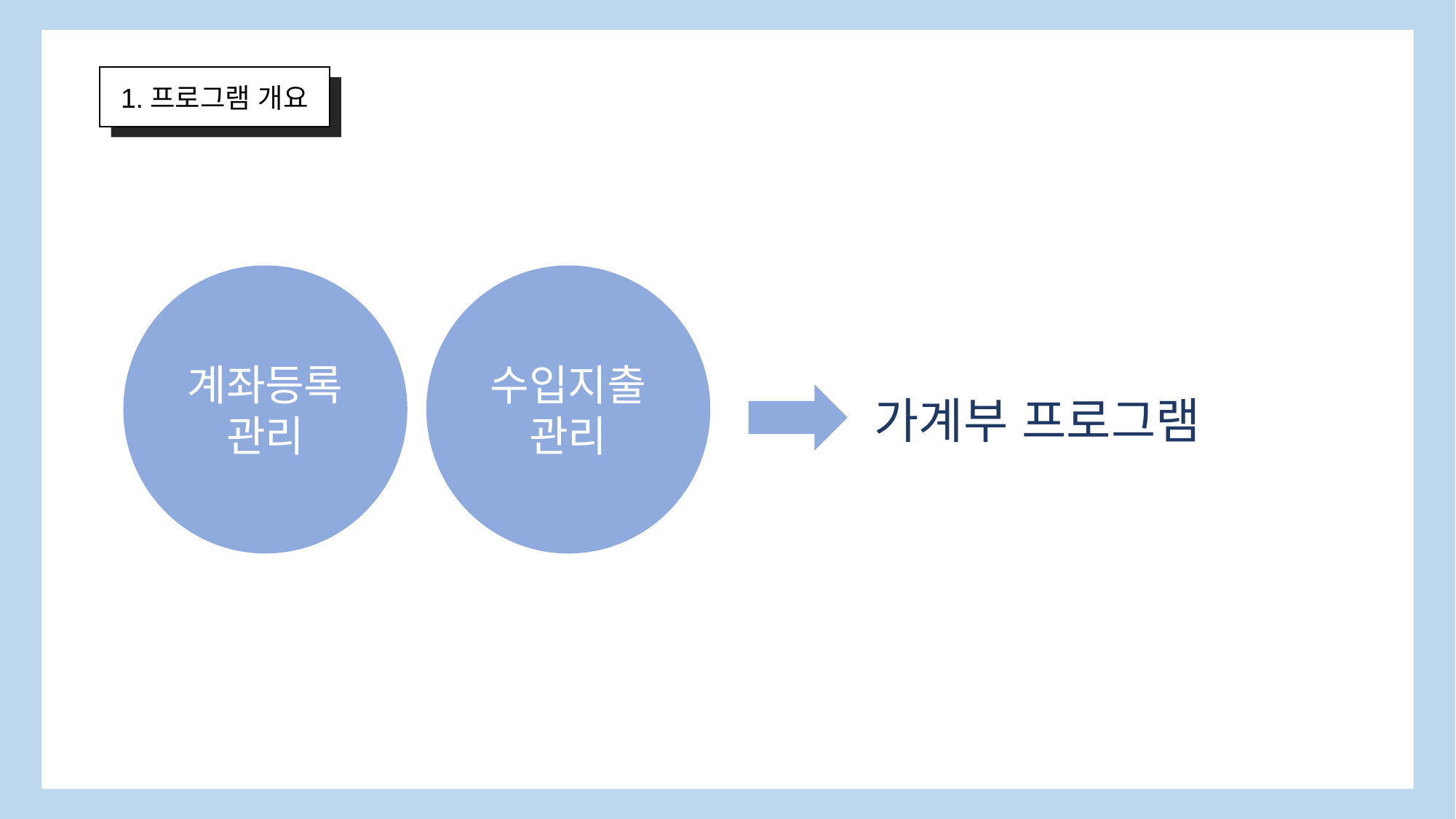

1.프로그램 개요

1. 프로그램 개요
계좌등록관리
수입지출관리

가계부 프로그램